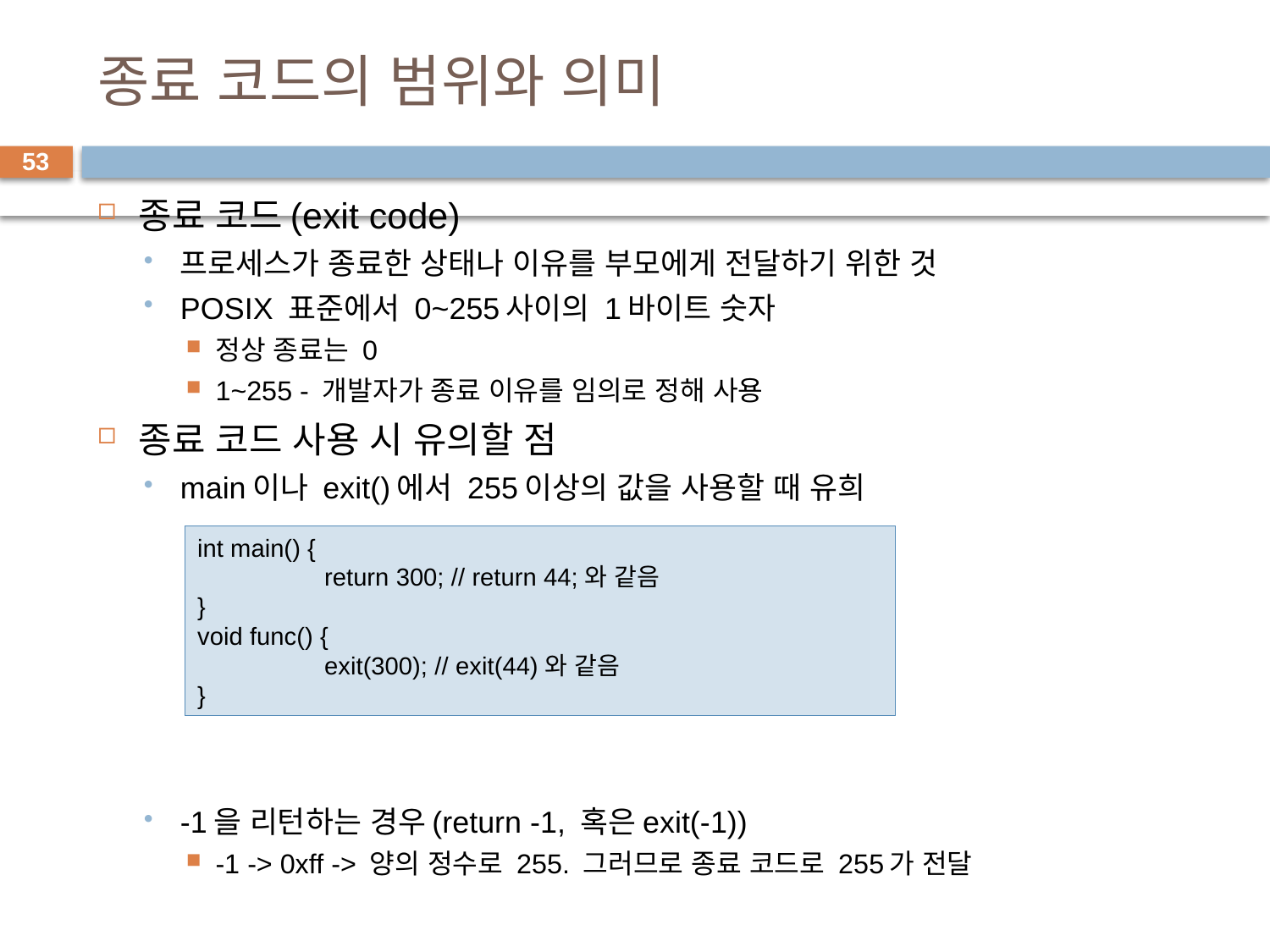

# 종료 코드의 범위와 의미
53
종료 코드(exit code)
프로세스가 종료한 상태나 이유를 부모에게 전달하기 위한 것
POSIX 표준에서 0~255사이의 1바이트 숫자
정상 종료는 0
1~255 - 개발자가 종료 이유를 임의로 정해 사용
종료 코드 사용 시 유의할 점
main이나 exit()에서 255이상의 값을 사용할 때 유희

-1을 리턴하는 경우(return -1, 혹은exit(-1))
-1 -> 0xff -> 양의 정수로 255. 그러므로 종료 코드로 255가 전달

int main() {
	return 300; // return 44;와 같음
}
void func() {
	exit(300); // exit(44)와 같음
}